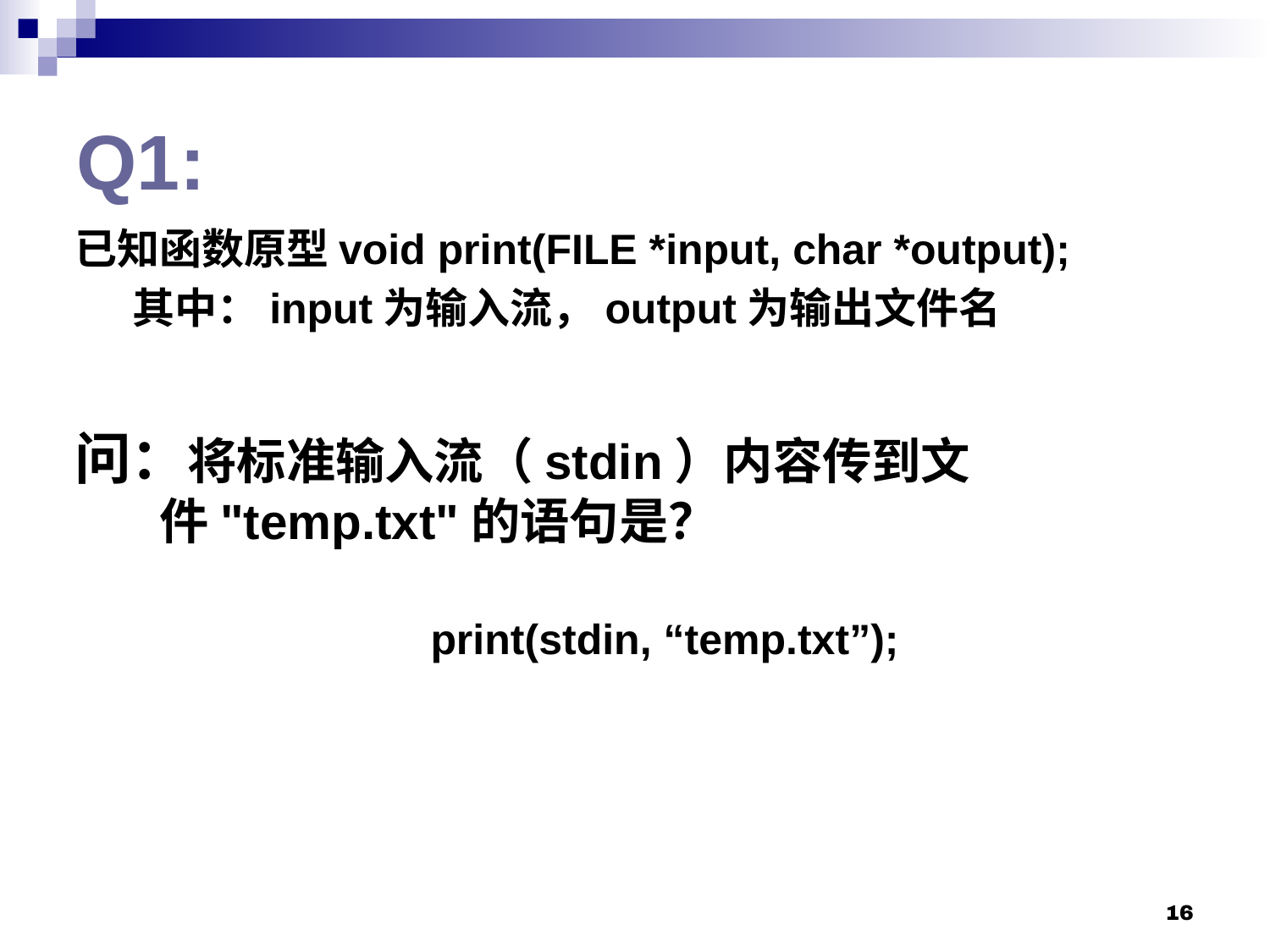

# Q1:
已知函数原型void print(FILE *input, char *output);
     其中：input为输入流，output为输出文件名

问：将标准输入流（stdin）内容传到文件"temp.txt"的语句是？
print(stdin, “temp.txt”);
16